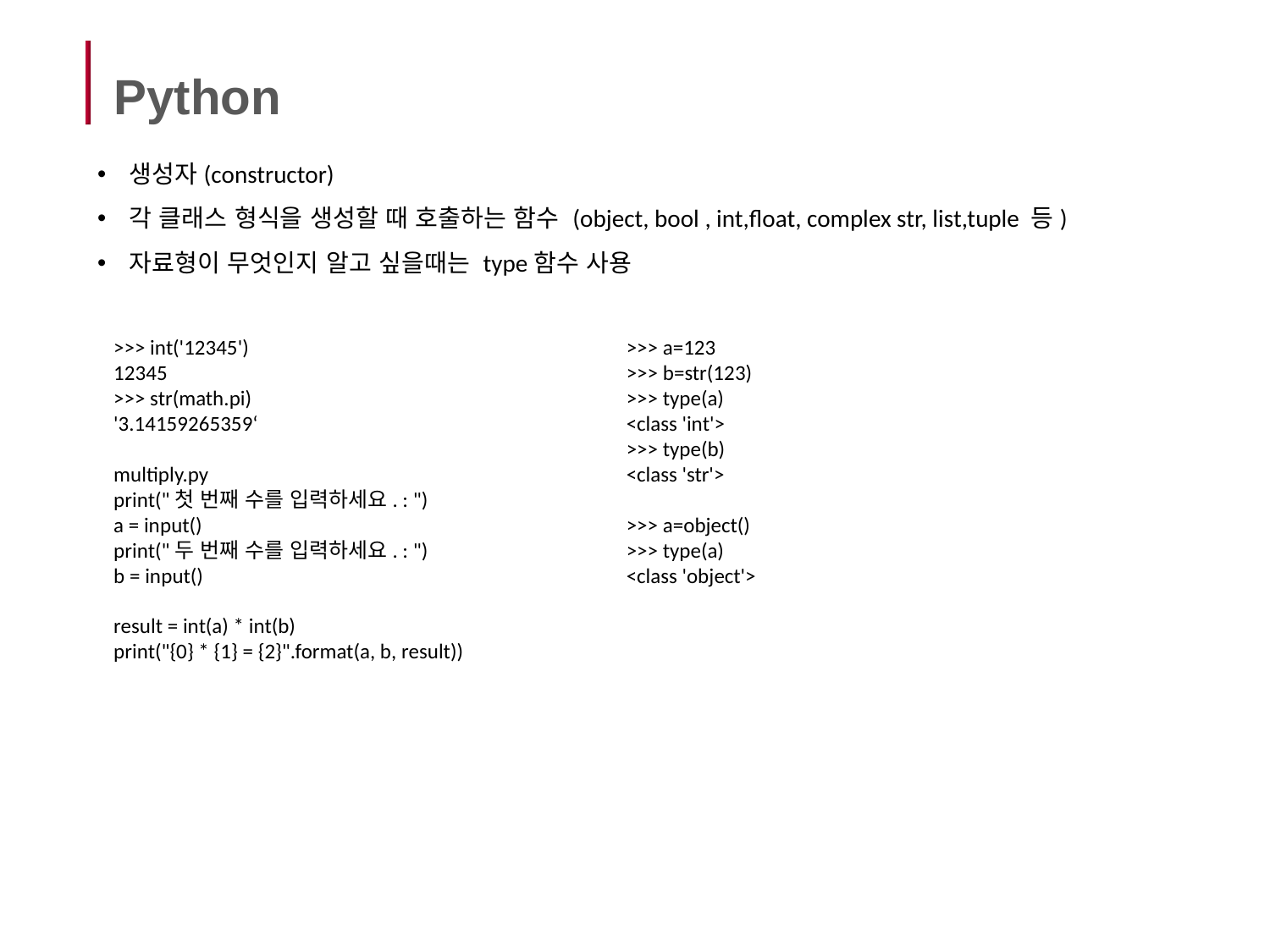

생성자(constructor)
각 클래스 형식을 생성할 때 호출하는 함수 (object, bool , int,float, complex str, list,tuple 등)
자료형이 무엇인지 알고 싶을때는 type함수 사용
>>> int('12345')
12345
>>> str(math.pi)
'3.14159265359‘

multiply.py
print("첫 번째 수를 입력하세요. : ")
a = input()
print("두 번째 수를 입력하세요. : ")
b = input()

result = int(a) * int(b)
print("{0} * {1} = {2}".format(a, b, result))
>>> a=123
>>> b=str(123)
>>> type(a)
<class 'int'>
>>> type(b)
<class 'str'>

>>> a=object()
>>> type(a)
<class 'object'>